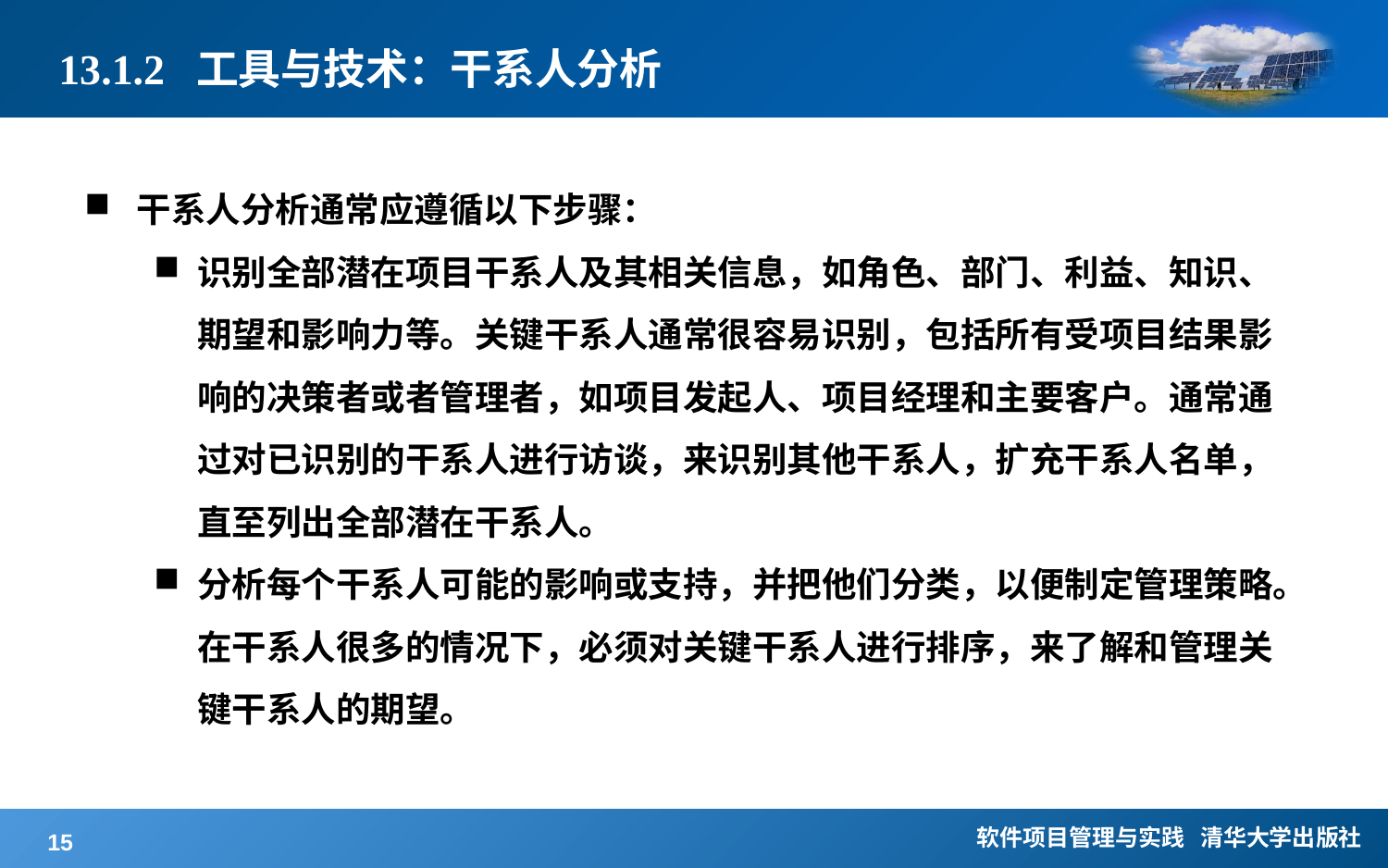

# 13.1.2  工具与技术：干系人分析
干系人分析通常应遵循以下步骤：
识别全部潜在项目干系人及其相关信息，如角色、部门、利益、知识、期望和影响力等。关键干系人通常很容易识别，包括所有受项目结果影响的决策者或者管理者，如项目发起人、项目经理和主要客户。通常通过对已识别的干系人进行访谈，来识别其他干系人，扩充干系人名单，直至列出全部潜在干系人。
分析每个干系人可能的影响或支持，并把他们分类，以便制定管理策略。在干系人很多的情况下，必须对关键干系人进行排序，来了解和管理关键干系人的期望。